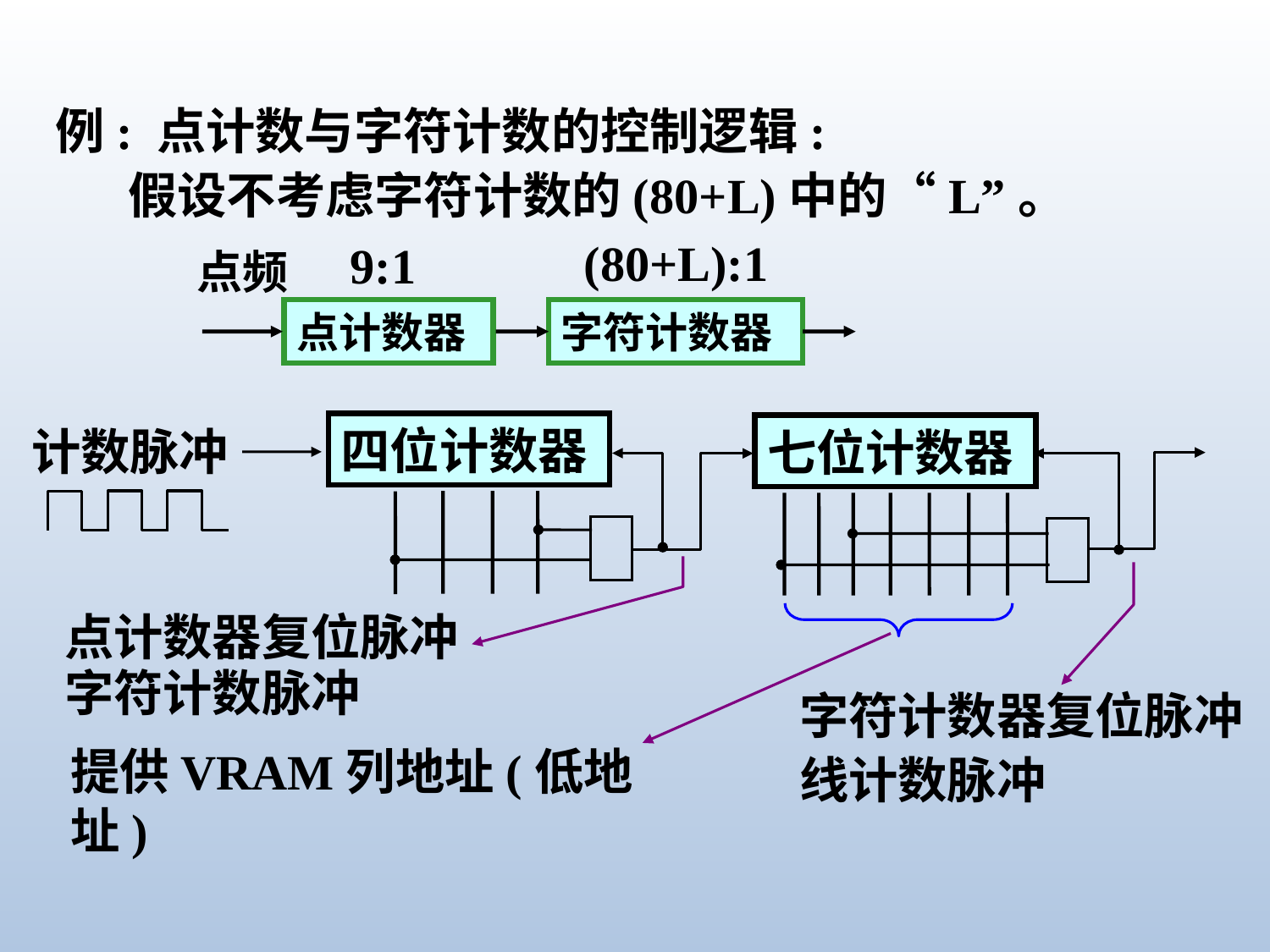

例: 点计数与字符计数的控制逻辑:
假设不考虑字符计数的(80+L)中的“L”。
(80+L):1
9:1
点频
点计数器
字符计数器

四位计数器
计数脉冲

七位计数器

点计数器复位脉冲
字符计数脉冲

字符计数器复位脉冲
线计数脉冲
提供VRAM列地址(低地址)